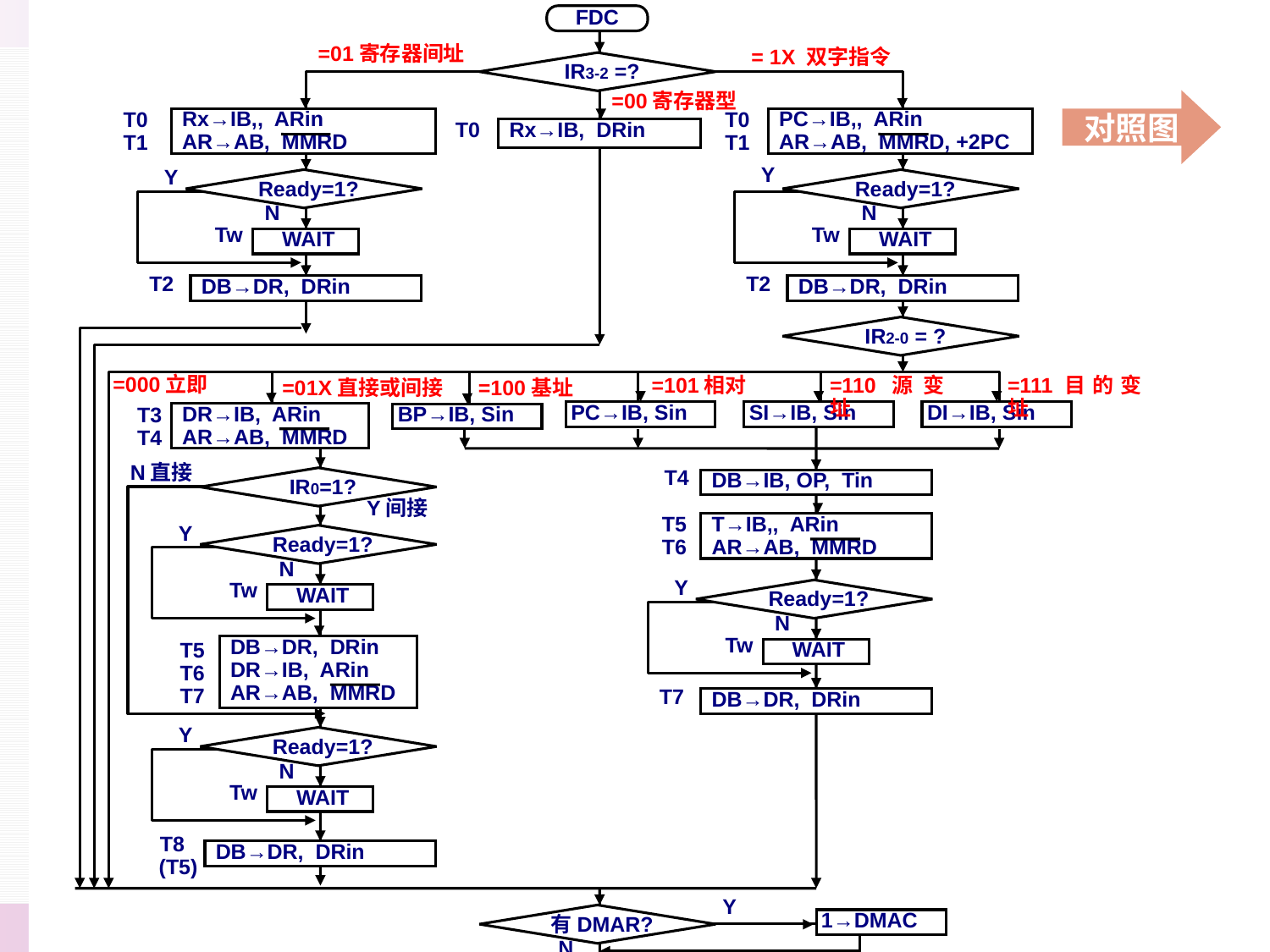

FDC

=01寄存器间址

IR3-2 =?
= 1X 双字指令

=00寄存器型

 Rx→IB,,  ARin
 AR→AB,  MMRD

 PC→IB,,  ARin
 AR→AB,  MMRD, +2PC

 Rx→IB,  DRin
  T0
  T1

  T0
  T1

  T0

Ready=1?
Y

N

WAIT
Tw

Ready=1?
Y

N

WAIT
Tw

 DB→DR,  DRin

 DB→DR,  DRin

T2
T2

IR2-0 = ?

=000立即
=101相对
=110源变址
=111目的变址
=01X直接或间接
=100基址

PC→IB, Sin

SI→IB, Sin

DI→IB, Sin

 DR→IB,  ARin
 AR→AB,  MMRD

BP→IB, Sin

T3
T4

IR0=1?

 DB→IB, OP,  Tin

N直接
T4

Y间接

 T→IB,,  ARin
 AR→AB,  MMRD
T5
T6

Ready=1?
Y

N

WAIT
Tw

Ready=1?
Y

N

WAIT
Tw

 DB→DR,  DRin
 DR→IB,  ARin
 AR→AB,  MMRD
 T5
 T6
 T7

 DB→DR,  DRin

T7

Ready=1?
Y

N

WAIT
Tw

 DB→DR,  DRin

T8   (T5)

有DMAR?
Y
1→DMAC

N
1→EXEC
对照图